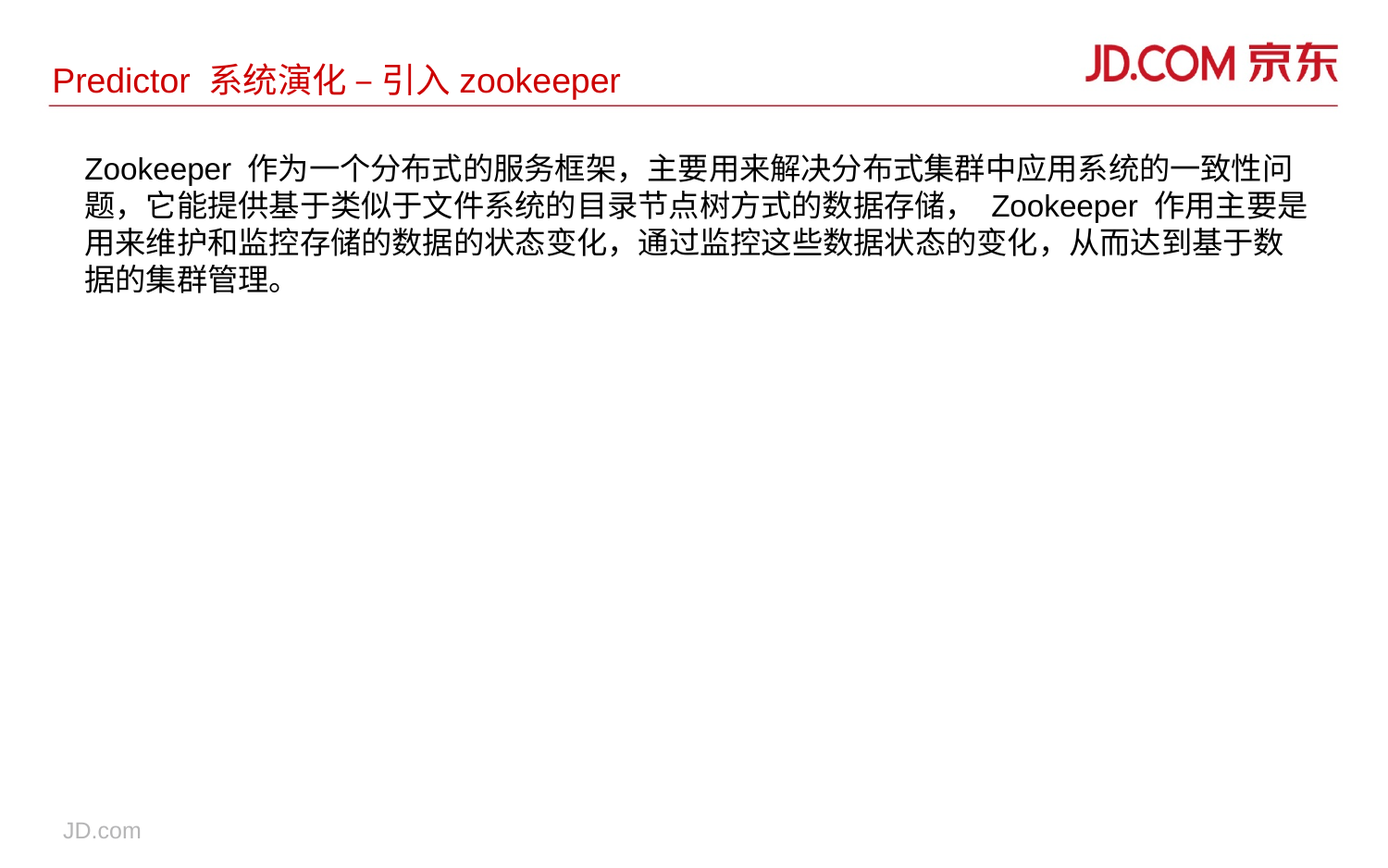

# Predictor 系统演化 – 引入zookeeper
Zookeeper 作为一个分布式的服务框架，主要用来解决分布式集群中应用系统的一致性问题，它能提供基于类似于文件系统的目录节点树方式的数据存储， Zookeeper 作用主要是用来维护和监控存储的数据的状态变化，通过监控这些数据状态的变化，从而达到基于数据的集群管理。